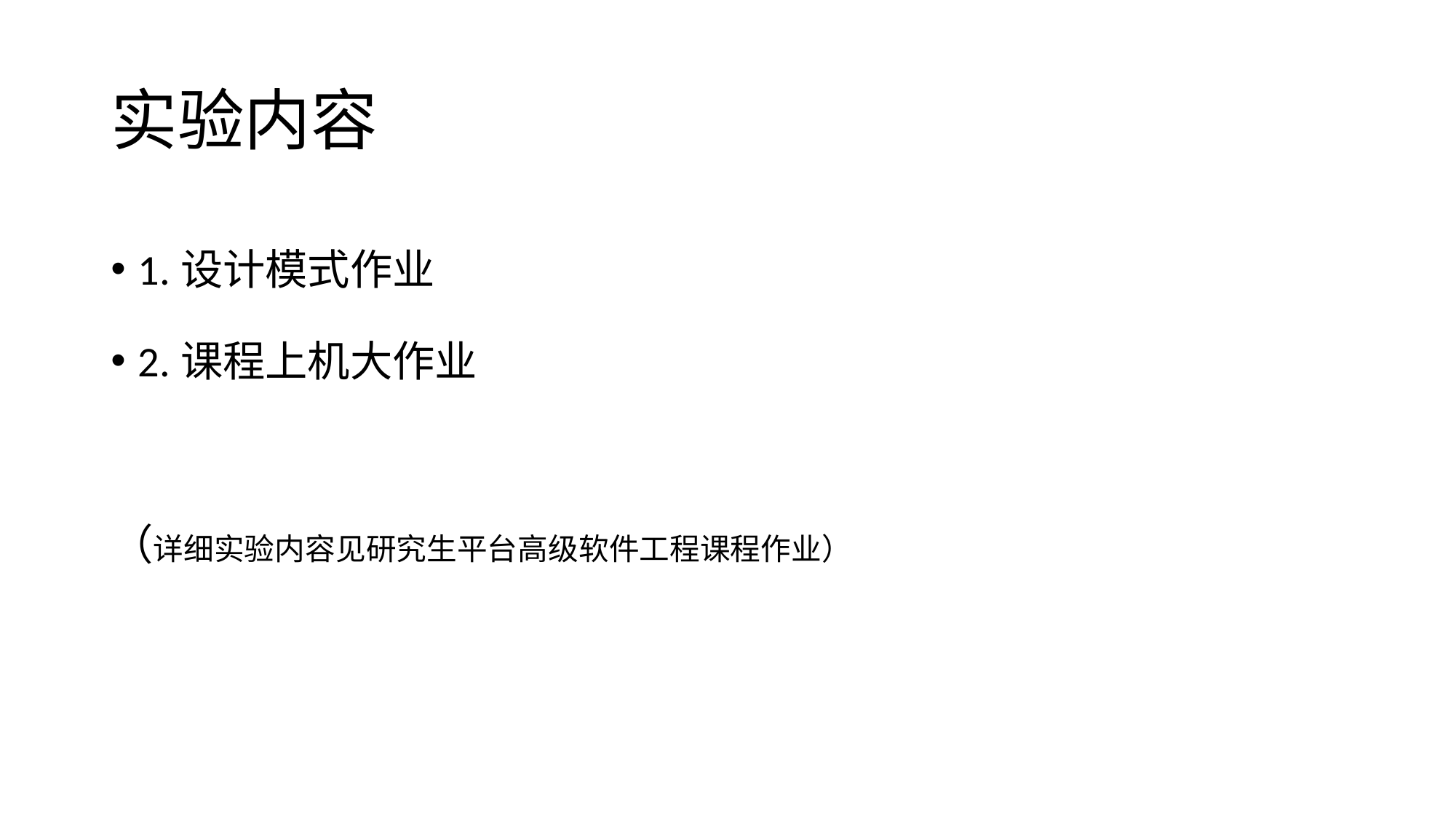

# 实验内容
1.设计模式作业
2.课程上机大作业

（详细实验内容见研究生平台高级软件工程课程作业）